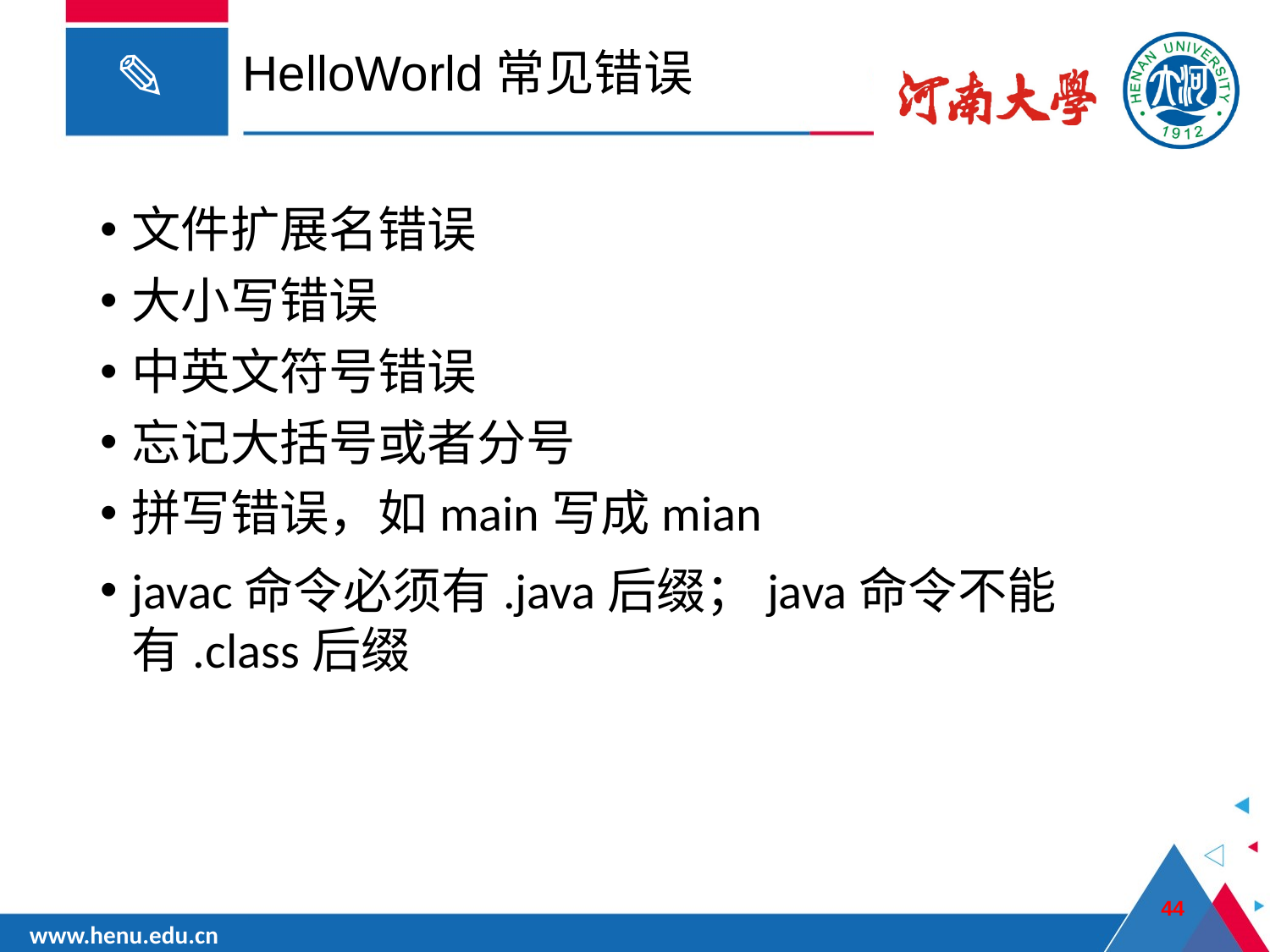

# HelloWorld常见错误
文件扩展名错误
大小写错误
中英文符号错误
忘记大括号或者分号
拼写错误，如main写成mian
javac命令必须有.java后缀；java命令不能有.class后缀
44